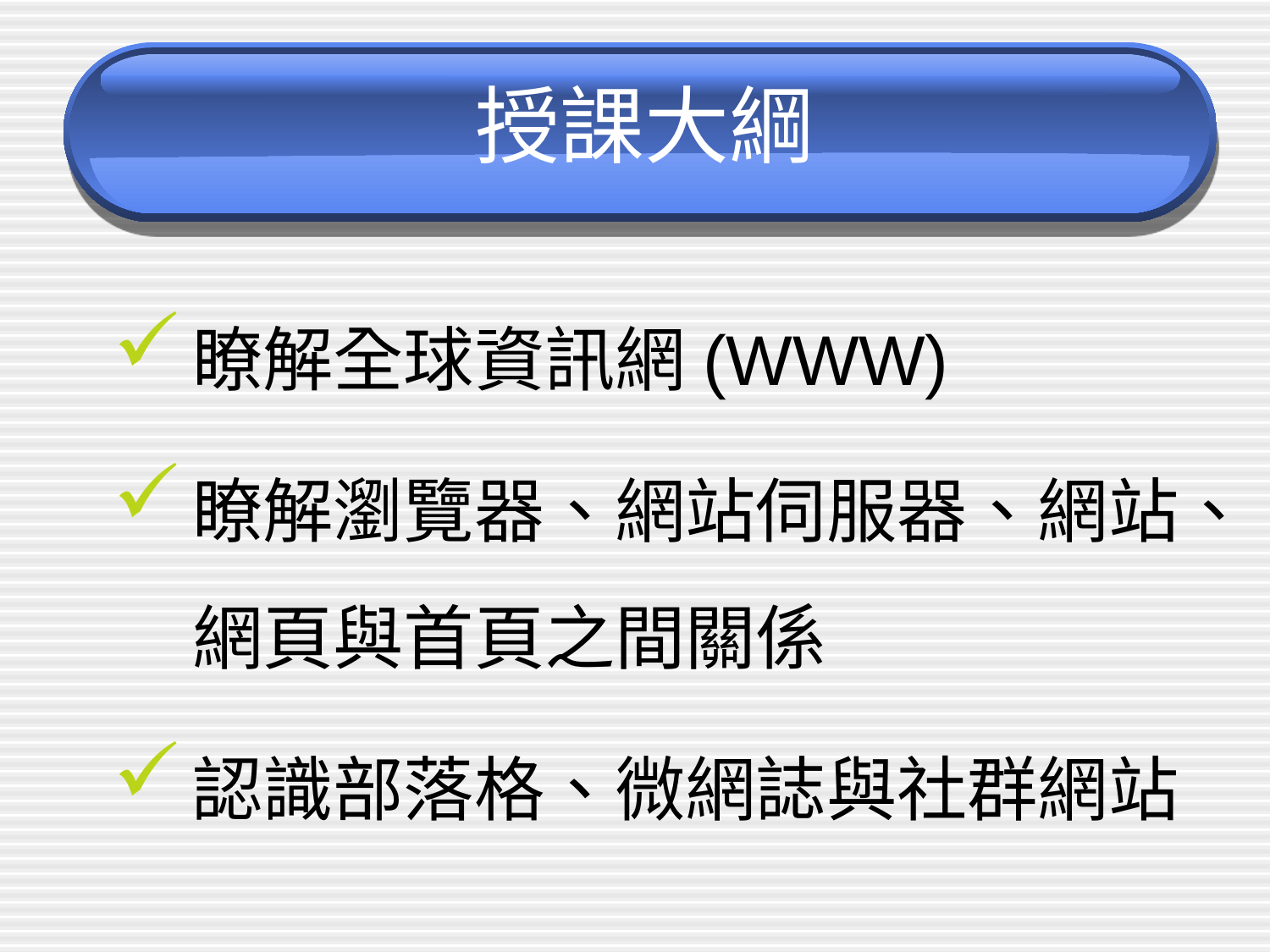

# 授課大綱
瞭解全球資訊網(WWW)
瞭解瀏覽器、網站伺服器、網站、網頁與首頁之間關係
認識部落格、微網誌與社群網站